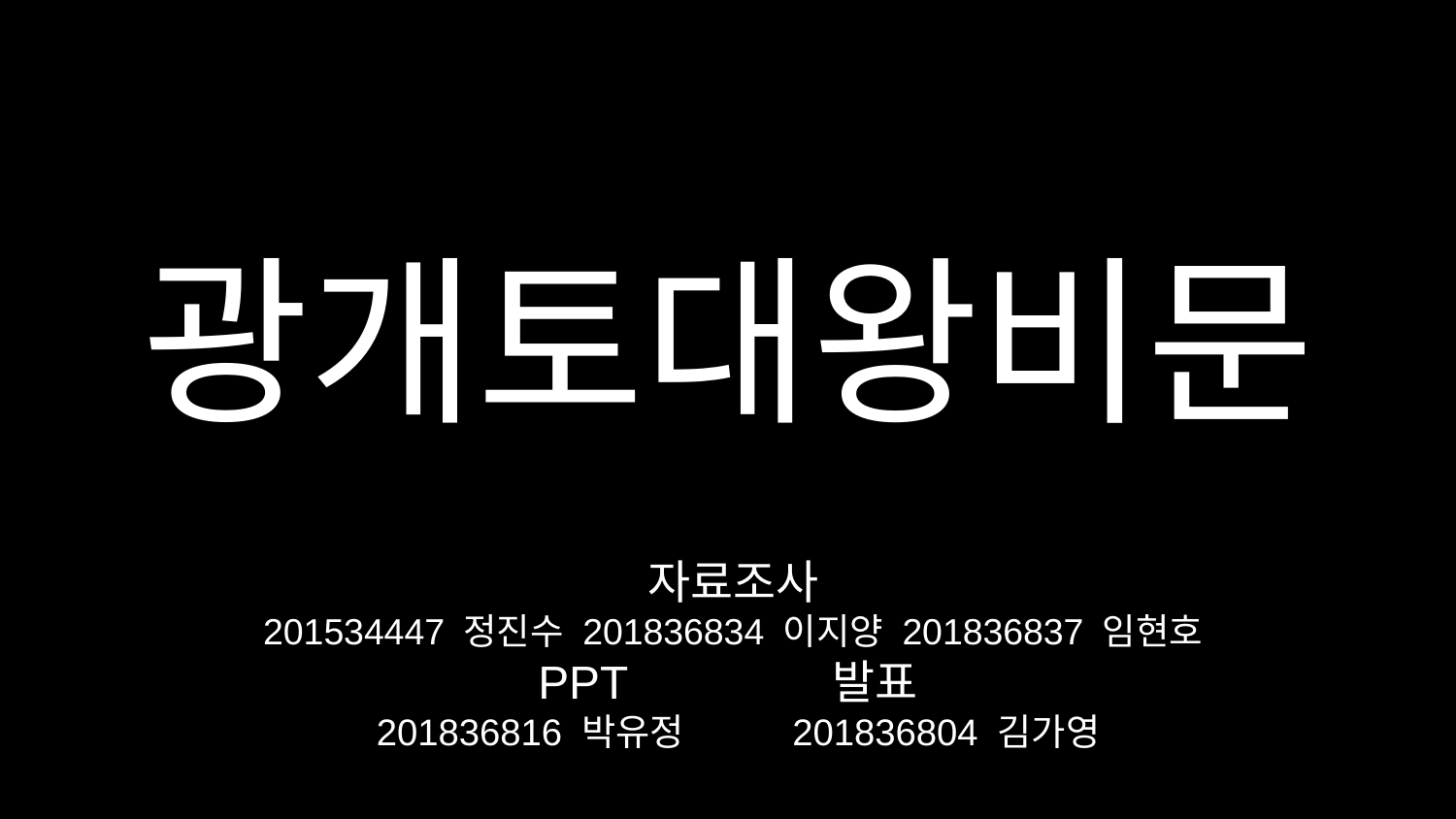

# 광개토대왕비문
  자료조사
 201534447 정진수 201836834 이지양 201836837 임현호
PPT               발표
  201836816 박유정	201836804 김가영